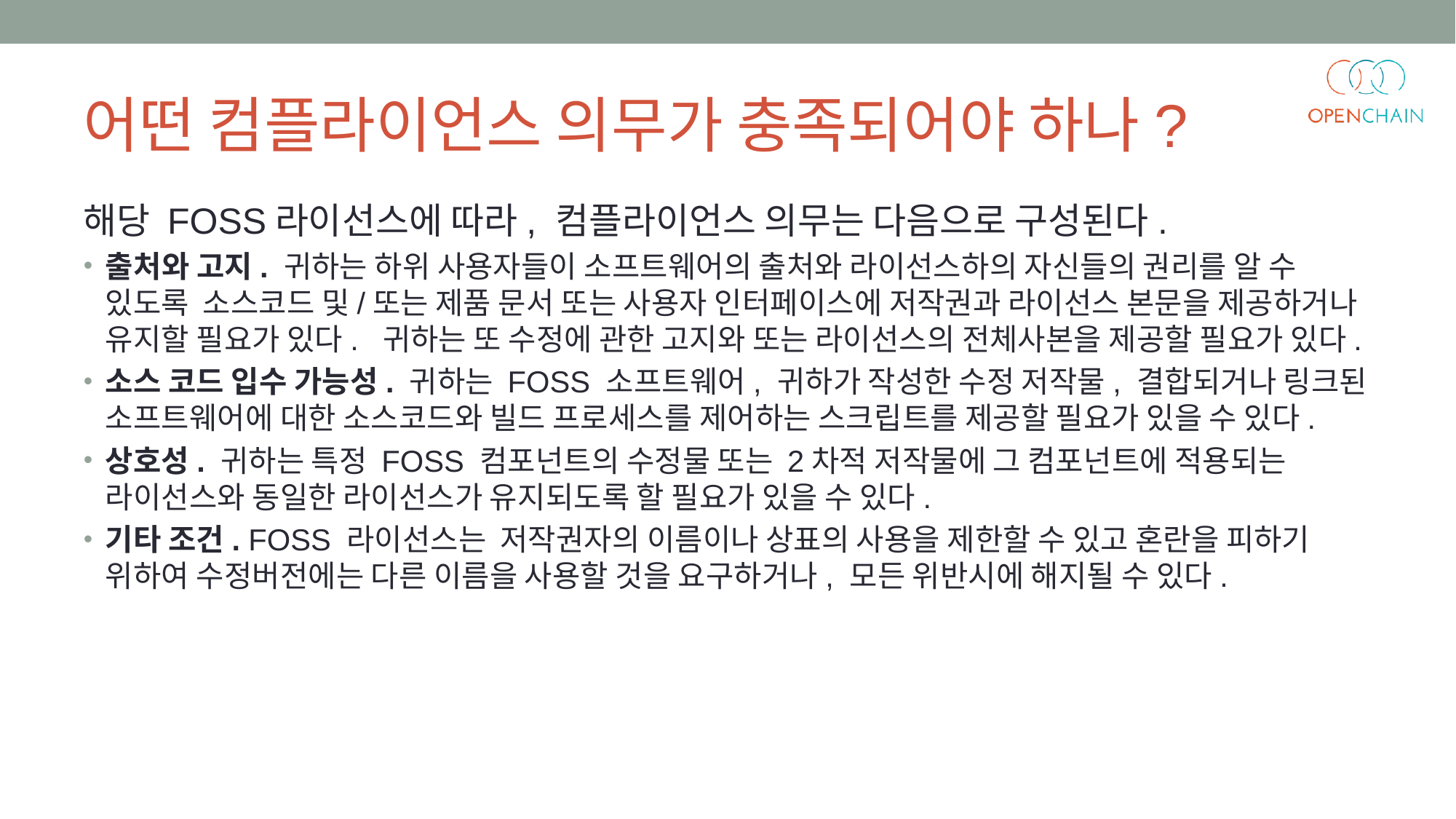

# 어떤 컴플라이언스 의무가 충족되어야 하나?
해당 FOSS라이선스에 따라, 컴플라이언스 의무는 다음으로 구성된다.
출처와 고지. 귀하는 하위 사용자들이 소프트웨어의 출처와 라이선스하의 자신들의 권리를 알 수 있도록  소스코드 및/또는 제품 문서 또는 사용자 인터페이스에 저작권과 라이선스 본문을 제공하거나 유지할 필요가 있다.  귀하는 또 수정에 관한 고지와 또는 라이선스의 전체사본을 제공할 필요가 있다.
소스 코드 입수 가능성. 귀하는 FOSS 소프트웨어, 귀하가 작성한 수정 저작물, 결합되거나 링크된 소프트웨어에 대한 소스코드와 빌드 프로세스를 제어하는 스크립트를 제공할 필요가 있을 수 있다.
상호성. 귀하는 특정 FOSS 컴포넌트의 수정물 또는 2차적 저작물에 그 컴포넌트에 적용되는 라이선스와 동일한 라이선스가 유지되도록 할 필요가 있을 수 있다.
기타 조건. FOSS 라이선스는  저작권자의 이름이나 상표의 사용을 제한할 수 있고 혼란을 피하기 위하여 수정버전에는 다른 이름을 사용할 것을 요구하거나, 모든 위반시에 해지될 수 있다.